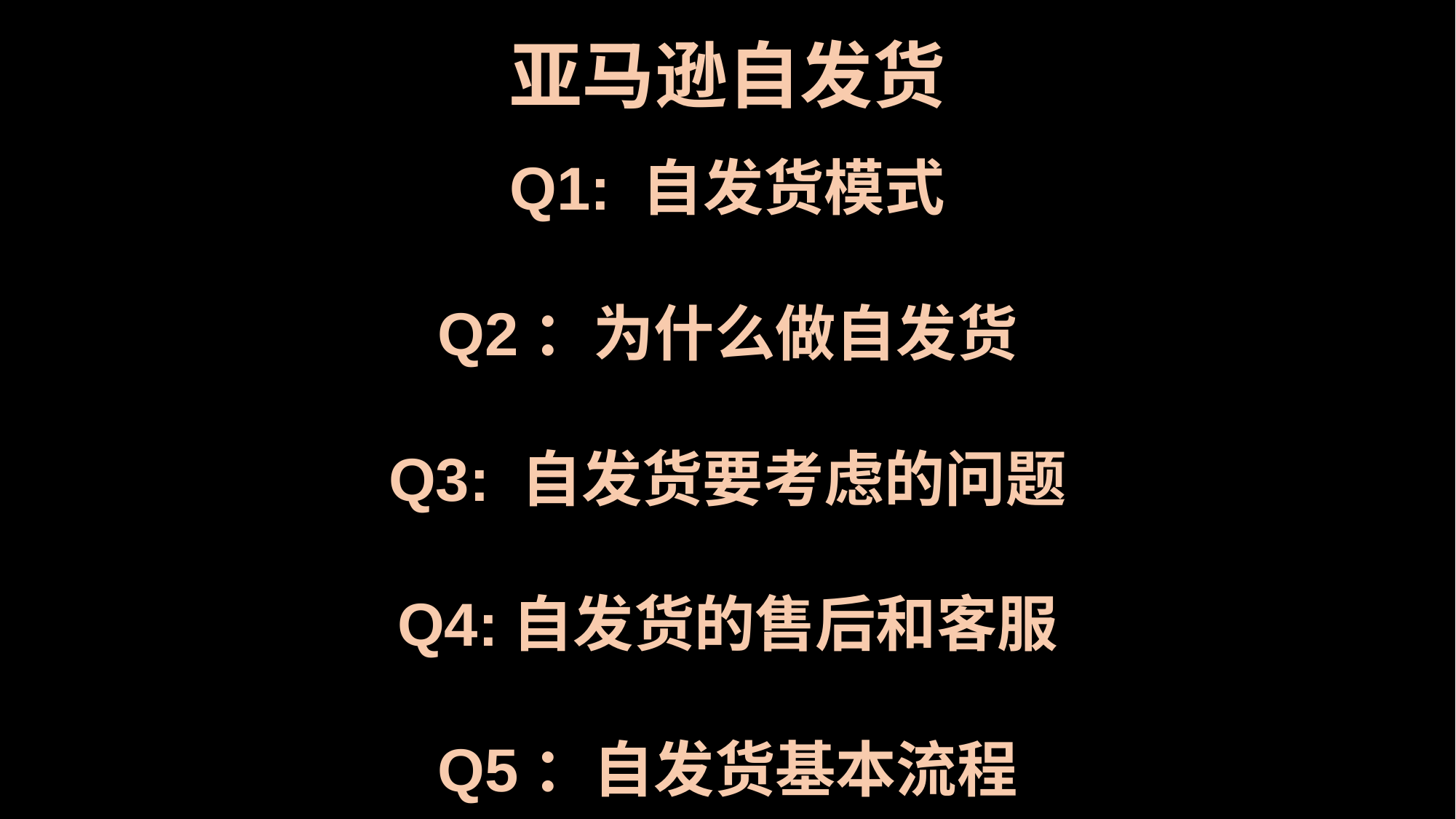

亚马逊自发货
Q1: 自发货模式

Q2：为什么做自发货

Q3: 自发货要考虑的问题

Q4:自发货的售后和客服

Q5：自发货基本流程